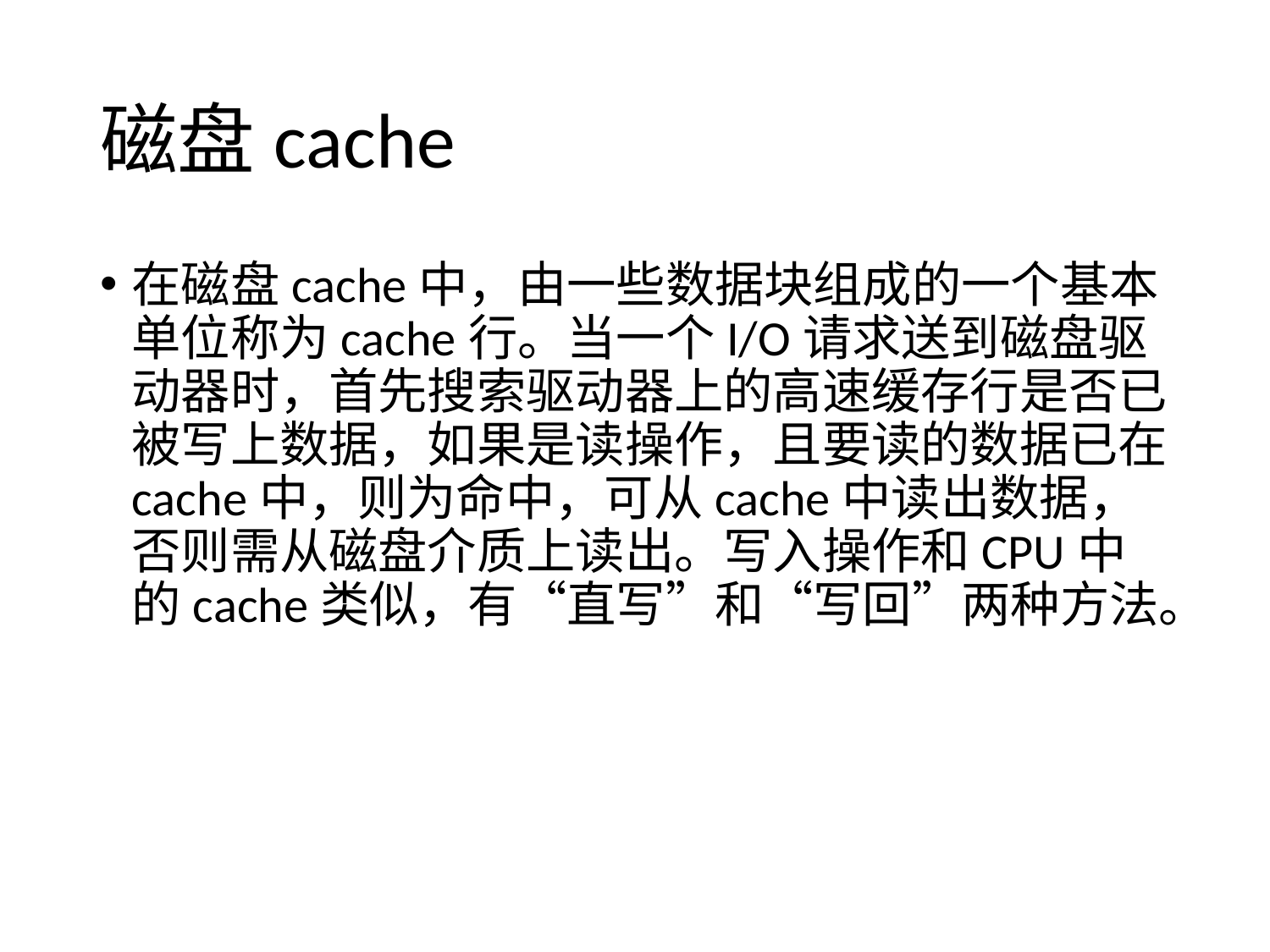

# 磁盘cache
在磁盘cache中，由一些数据块组成的一个基本单位称为cache行。当一个I/O请求送到磁盘驱动器时，首先搜索驱动器上的高速缓存行是否已被写上数据，如果是读操作，且要读的数据已在cache中，则为命中，可从cache中读出数据，否则需从磁盘介质上读出。写入操作和CPU中的cache类似，有“直写”和“写回”两种方法。